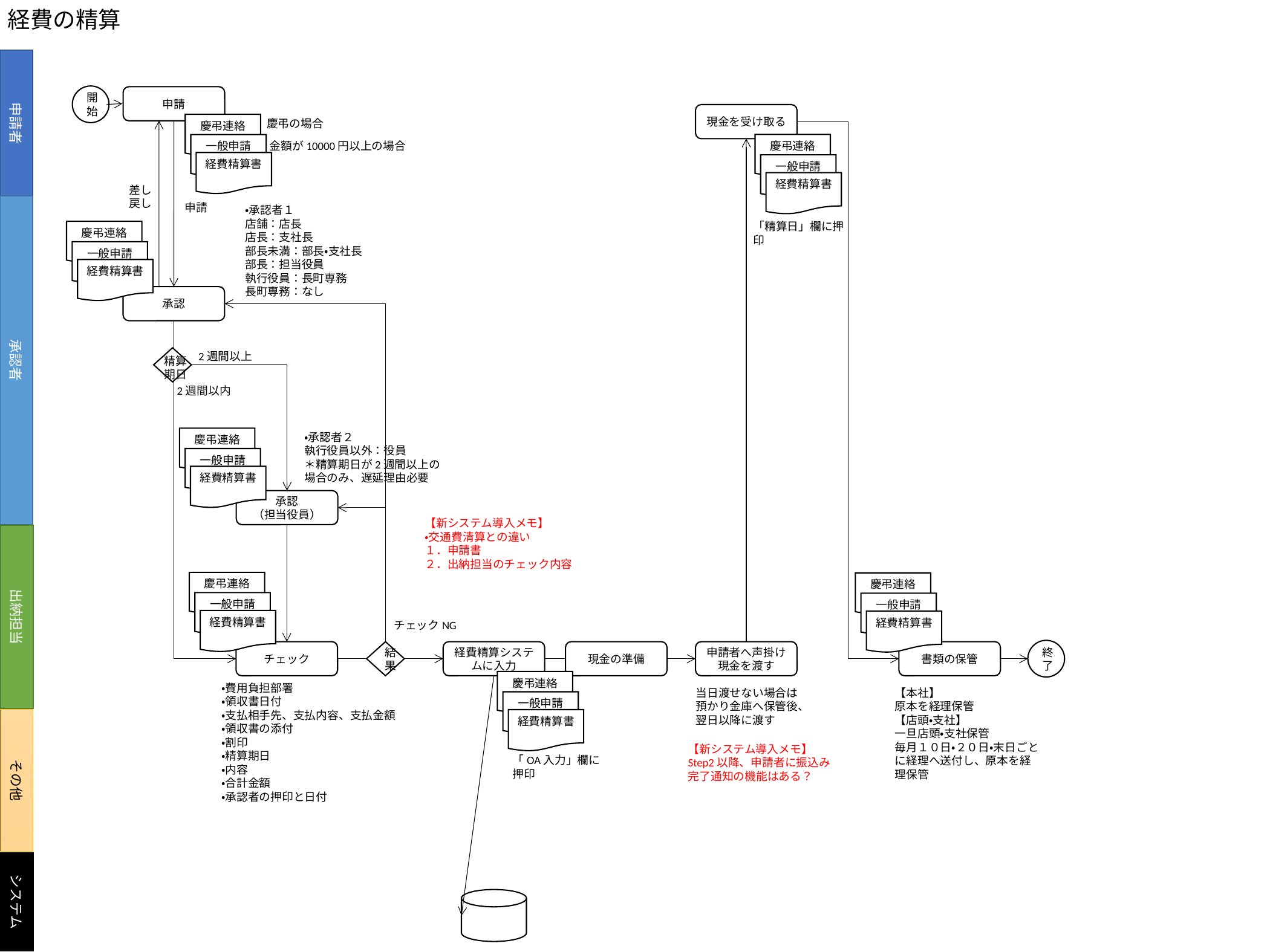

経費の精算
申請者
開始
申請
現金を受け取る
慶弔の場合
慶弔連絡
金額が10000円以上の場合
慶弔連絡
一般申請
経費精算書
一般申請
経費精算書
差し戻し
承認者
申請
・承認者１
店舗：店長
店長：支社長
部長未満：部長・支社長
部長：担当役員
執行役員：長町専務
長町専務：なし
「精算日」欄に押印
慶弔連絡
一般申請
経費精算書
承認
2週間以上

精算期日
2週間以内
・承認者２
執行役員以外：役員
＊精算期日が2週間以上の場合のみ、遅延理由必要
慶弔連絡
一般申請
経費精算書
承認
（担当役員）
【新システム導入メモ】
・交通費清算との違い
１．申請書
２．出納担当のチェック内容
出納担当
慶弔連絡
慶弔連絡
一般申請
一般申請
経費精算書
経費精算書
チェックNG
終了
チェック
結果
経費精算システムに入力
現金の準備
申請者へ声掛け
現金を渡す
書類の保管
慶弔連絡
・費用負担部署
・領収書日付
・支払相手先、支払内容、支払金額
・領収書の添付
・割印
・精算期日
・内容
・合計金額
・承認者の押印と日付
当日渡せない場合は預かり金庫へ保管後、翌日以降に渡す
【本社】
原本を経理保管
【店頭・支社】
一旦店頭・支社保管
毎月１０日・２０日・末日ごとに経理へ送付し、原本を経理保管
一般申請
その他
経費精算書
【新システム導入メモ】
Step2以降、申請者に振込み完了通知の機能はある？
「OA入力」欄に押印
システム